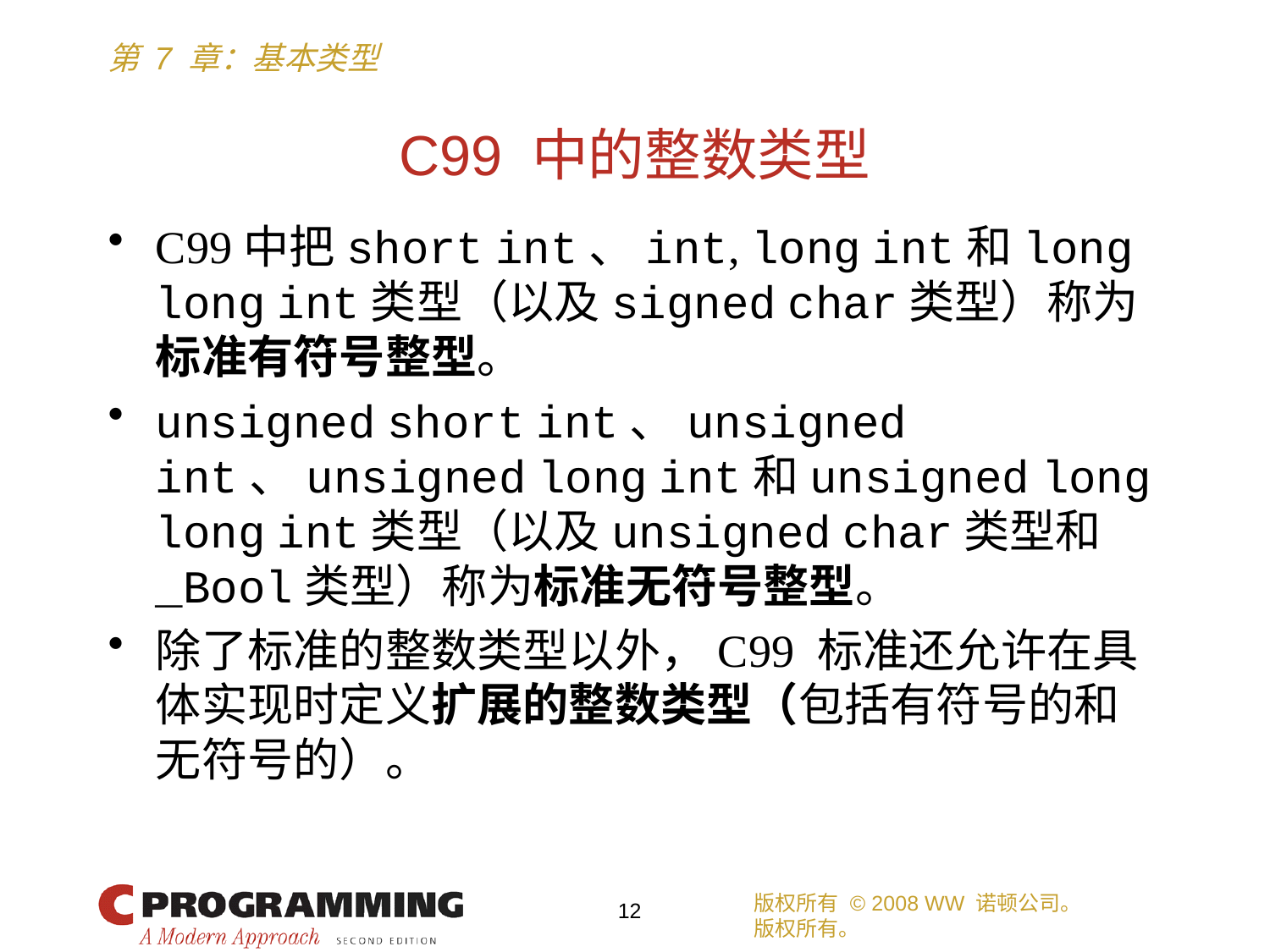

# C99 中的整数类型
C99中把short int、int, long int和long long int类型（以及signed char类型）称为标准有符号整型。
unsigned short int、unsigned int、unsigned long int和unsigned long long int类型（以及unsigned char类型和_Bool类型）称为标准无符号整型。
除了标准的整数类型以外，C99 标准还允许在具体实现时定义扩展的整数类型（包括有符号的和无符号的）。
版权所有 © 2008 WW 诺顿公司。
版权所有。
12